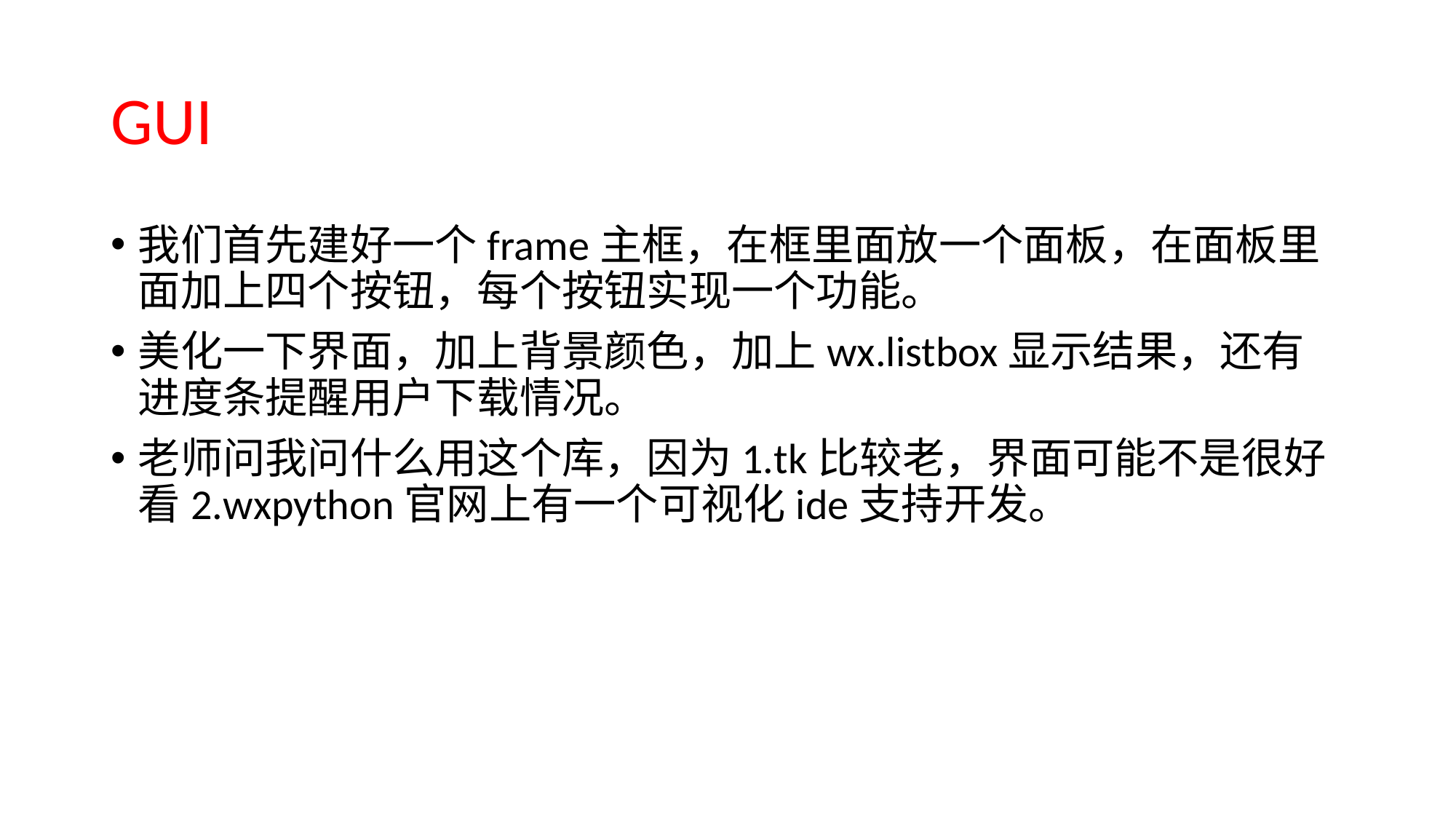

# GUI
我们首先建好一个frame主框，在框里面放一个面板，在面板里面加上四个按钮，每个按钮实现一个功能。
美化一下界面，加上背景颜色，加上wx.listbox显示结果，还有进度条提醒用户下载情况。
老师问我问什么用这个库，因为1.tk比较老，界面可能不是很好看2.wxpython官网上有一个可视化ide支持开发。